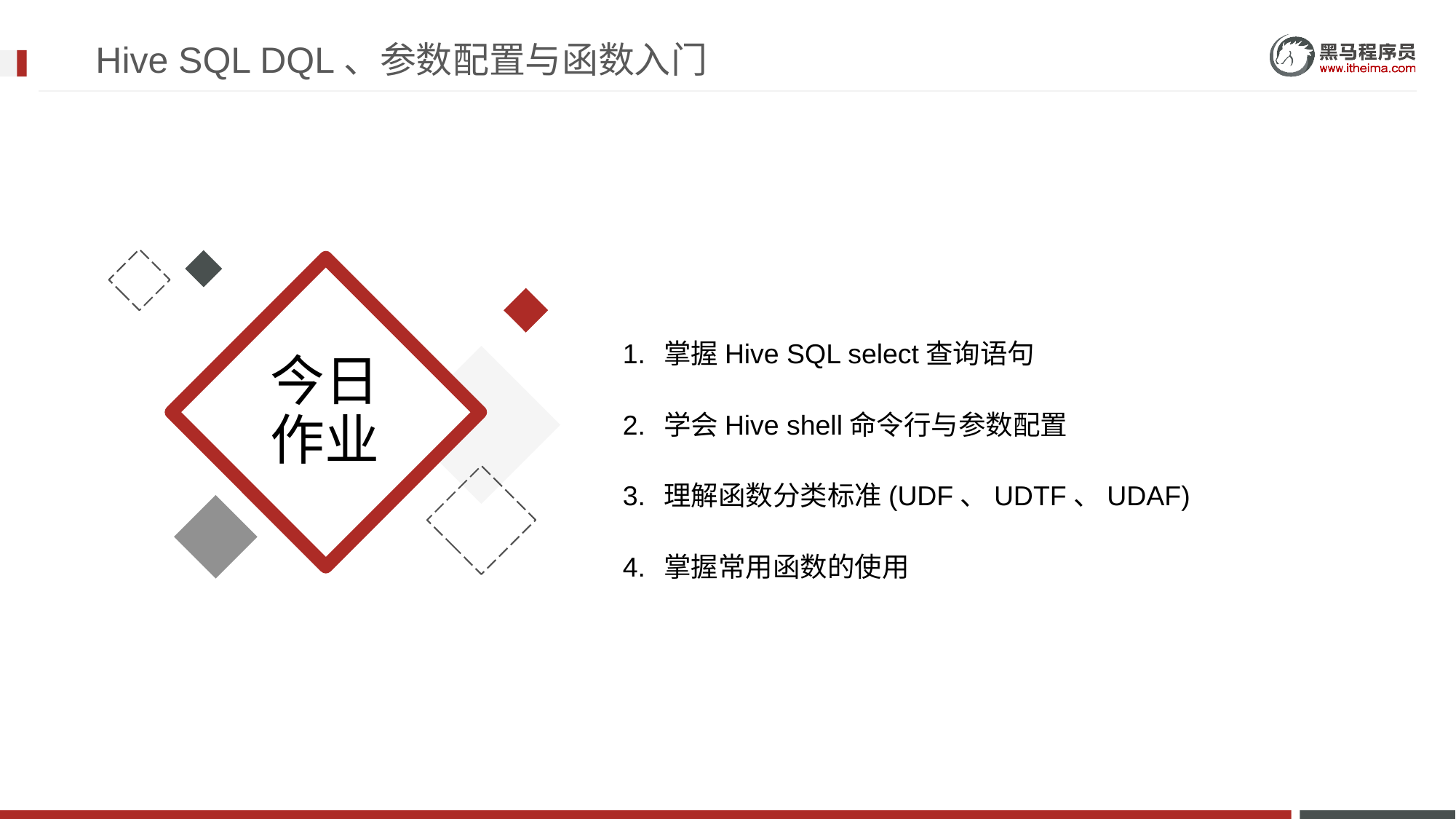

# Hive SQL DQL、参数配置与函数入门
掌握Hive SQL select查询语句
学会Hive shell命令行与参数配置
理解函数分类标准(UDF、UDTF、UDAF)
掌握常用函数的使用